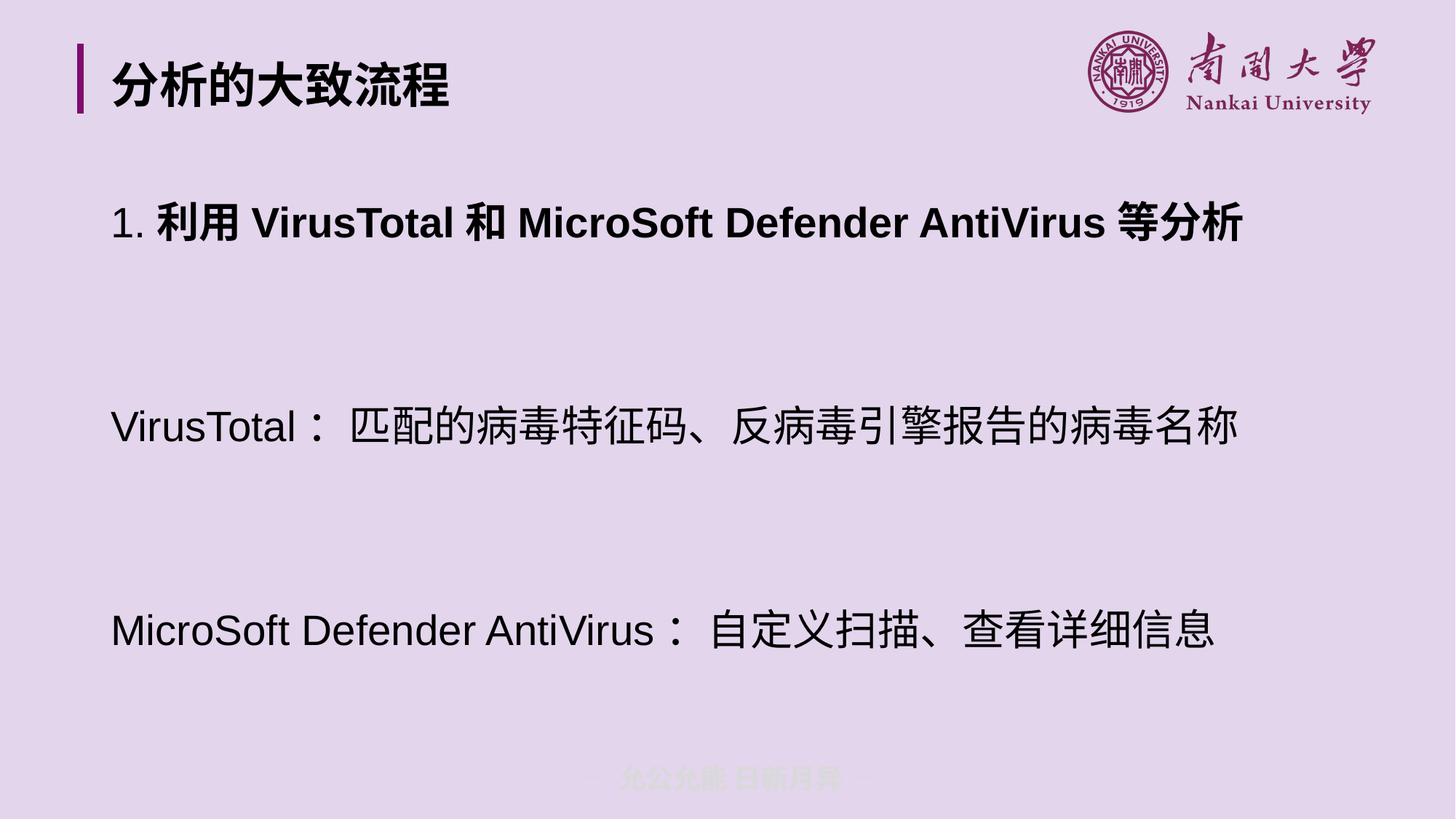

# 分析的大致流程
1.利用VirusTotal和MicroSoft Defender AntiVirus等分析

VirusTotal：匹配的病毒特征码、反病毒引擎报告的病毒名称

MicroSoft Defender AntiVirus：自定义扫描、查看详细信息